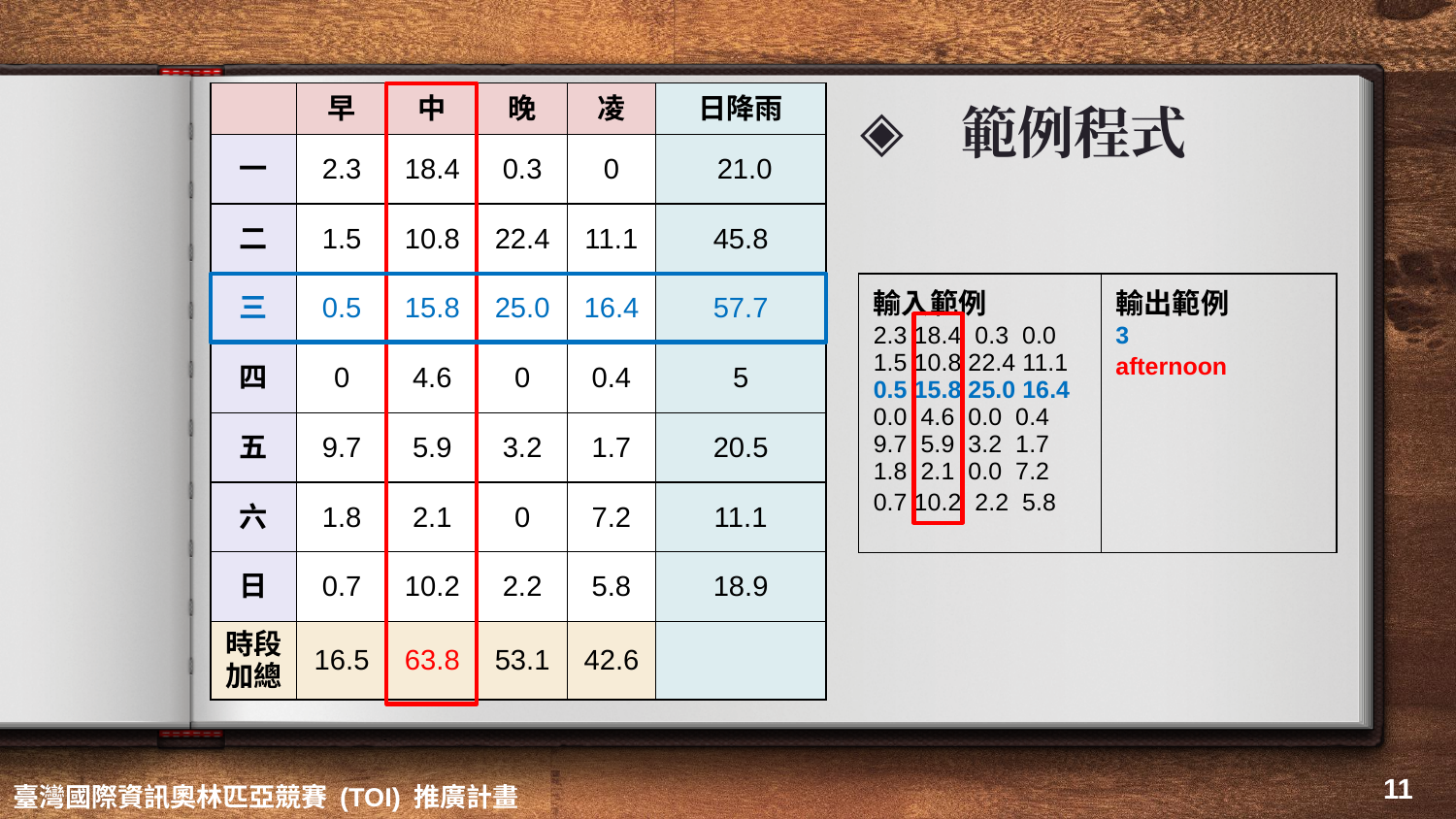

範例程式
|  | 早 | 中 | 晚 | 凌 | 日降雨 |
| --- | --- | --- | --- | --- | --- |
| 一 | 2.3 | 18.4 | 0.3 | 0 | 21.0 |
| 二 | 1.5 | 10.8 | 22.4 | 11.1 | 45.8 |
| 三 | 0.5 | 15.8 | 25.0 | 16.4 | 57.7 |
| 四 | 0 | 4.6 | 0 | 0.4 | 5 |
| 五 | 9.7 | 5.9 | 3.2 | 1.7 | 20.5 |
| 六 | 1.8 | 2.1 | 0 | 7.2 | 11.1 |
| 日 | 0.7 | 10.2 | 2.2 | 5.8 | 18.9 |
| 時段加總 | 16.5 | 63.8 | 53.1 | 42.6 |  |
| 輸入範例 2.3 18.4 0.3 0.0 1.5 10.8 22.4 11.1 0.5 15.8 25.0 16.4 0.0 4.6 0.0 0.4 9.7 5.9 3.2 1.7 1.8 2.1 0.0 7.2 0.7 10.2 2.2 5.8 | 輸出範例 3 afternoon |
| --- | --- |

11